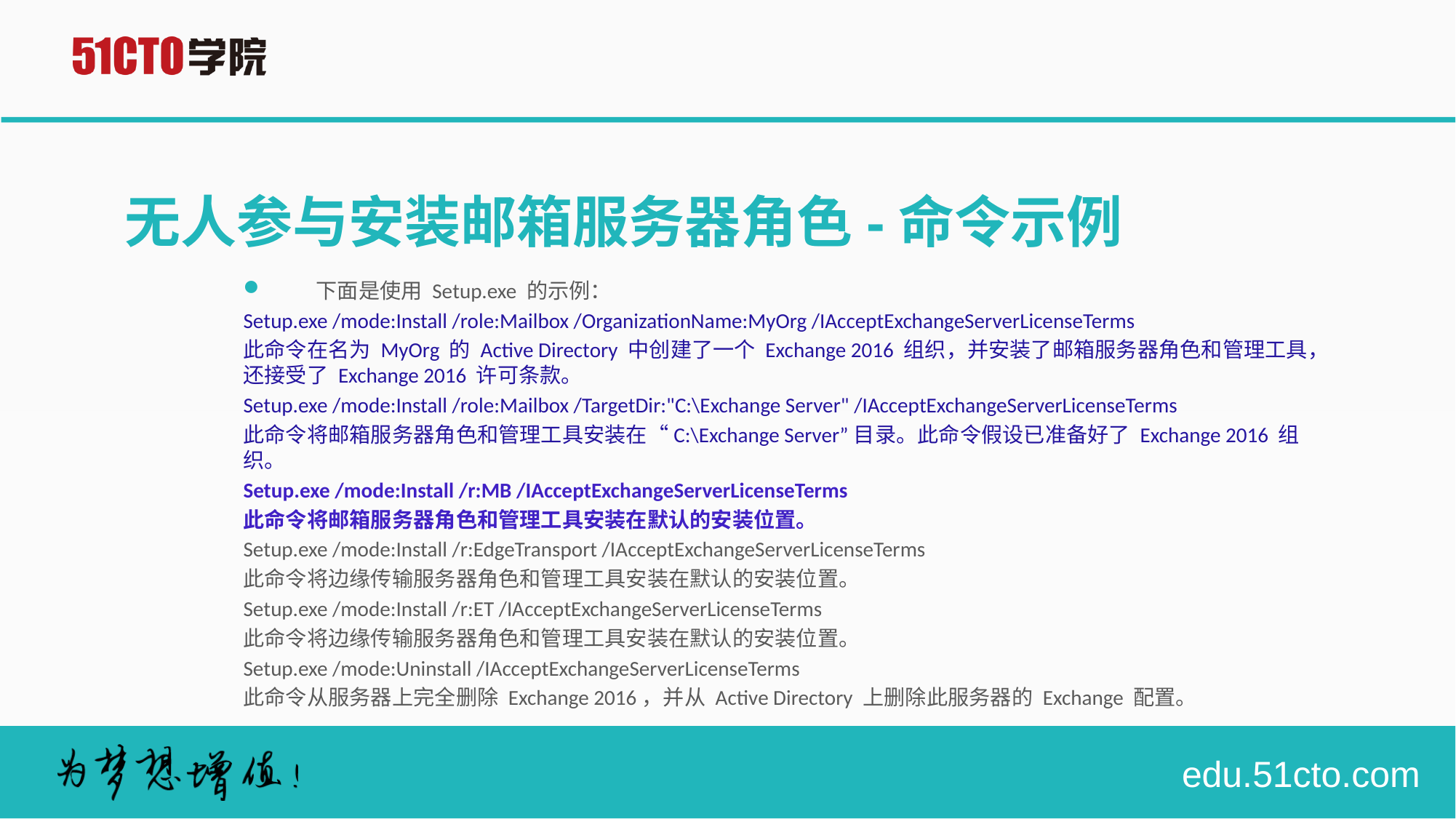

# 无人参与安装邮箱服务器角色-命令示例
下面是使用 Setup.exe 的示例：
Setup.exe /mode:Install /role:Mailbox /OrganizationName:MyOrg /IAcceptExchangeServerLicenseTerms
此命令在名为 MyOrg 的 Active Directory 中创建了一个 Exchange 2016 组织，并安装了邮箱服务器角色和管理工具，还接受了 Exchange 2016 许可条款。
Setup.exe /mode:Install /role:Mailbox /TargetDir:"C:\Exchange Server" /IAcceptExchangeServerLicenseTerms
此命令将邮箱服务器角色和管理工具安装在“C:\Exchange Server”目录。此命令假设已准备好了 Exchange 2016 组织。
Setup.exe /mode:Install /r:MB /IAcceptExchangeServerLicenseTerms
此命令将邮箱服务器角色和管理工具安装在默认的安装位置。
Setup.exe /mode:Install /r:EdgeTransport /IAcceptExchangeServerLicenseTerms
此命令将边缘传输服务器角色和管理工具安装在默认的安装位置。
Setup.exe /mode:Install /r:ET /IAcceptExchangeServerLicenseTerms
此命令将边缘传输服务器角色和管理工具安装在默认的安装位置。
Setup.exe /mode:Uninstall /IAcceptExchangeServerLicenseTerms
此命令从服务器上完全删除 Exchange 2016，并从 Active Directory 上删除此服务器的 Exchange 配置。